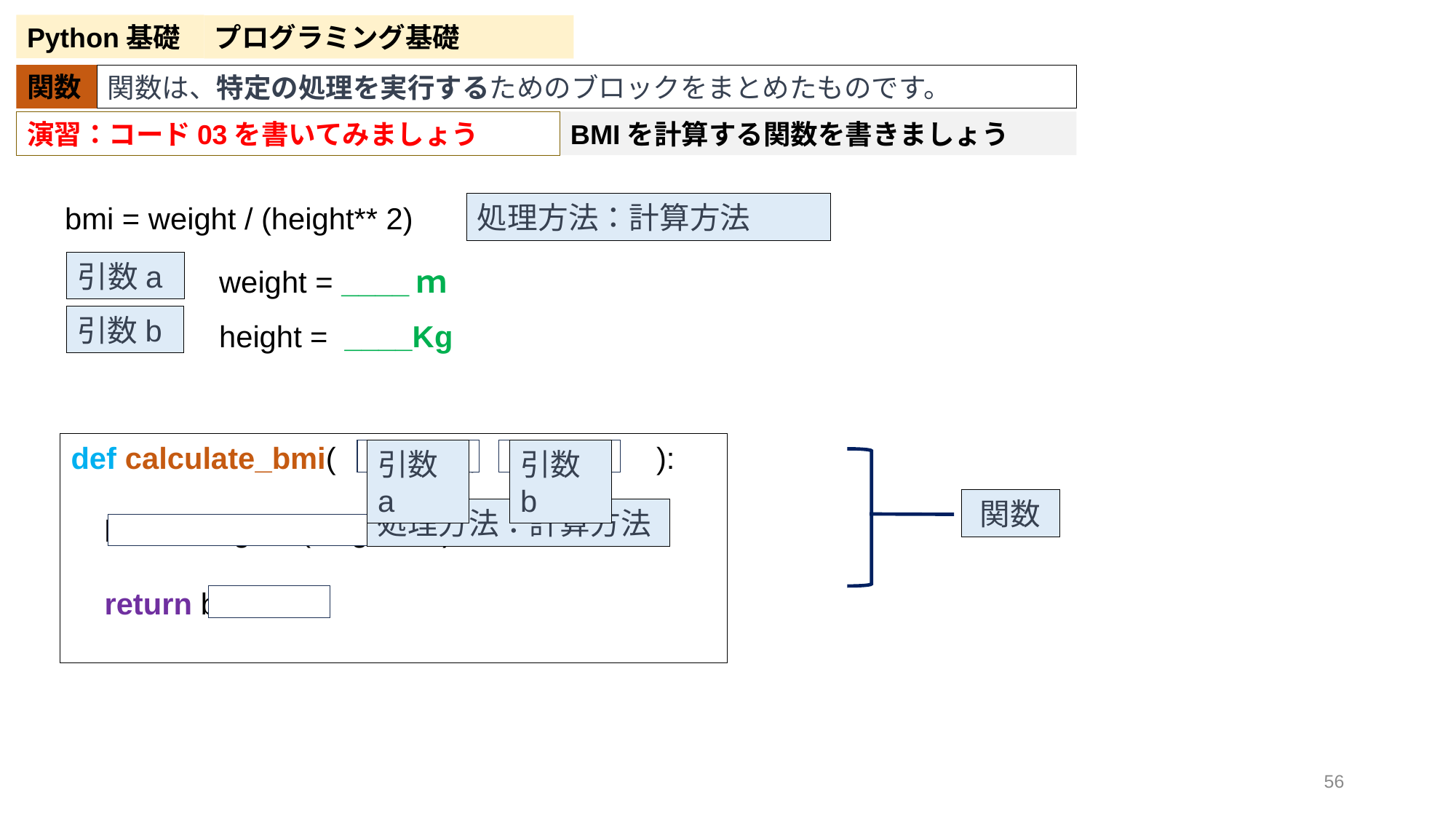

Python基礎
プログラミング基礎
関数
関数は、特定の処理を実行するためのブロックをまとめたものです。
BMIを計算する関数を書きましょう
演習：コード03を書いてみましょう
処理方法：計算方法
bmi = weight / (height** 2)
weight = ____ｍ
height =  ____Kg
引数a
引数b
def calculate_bmi(　weight,　 height　):

    bmi = weight / (height** 2)

    return bmi

引数a
引数b

関数
処理方法：計算方法

56